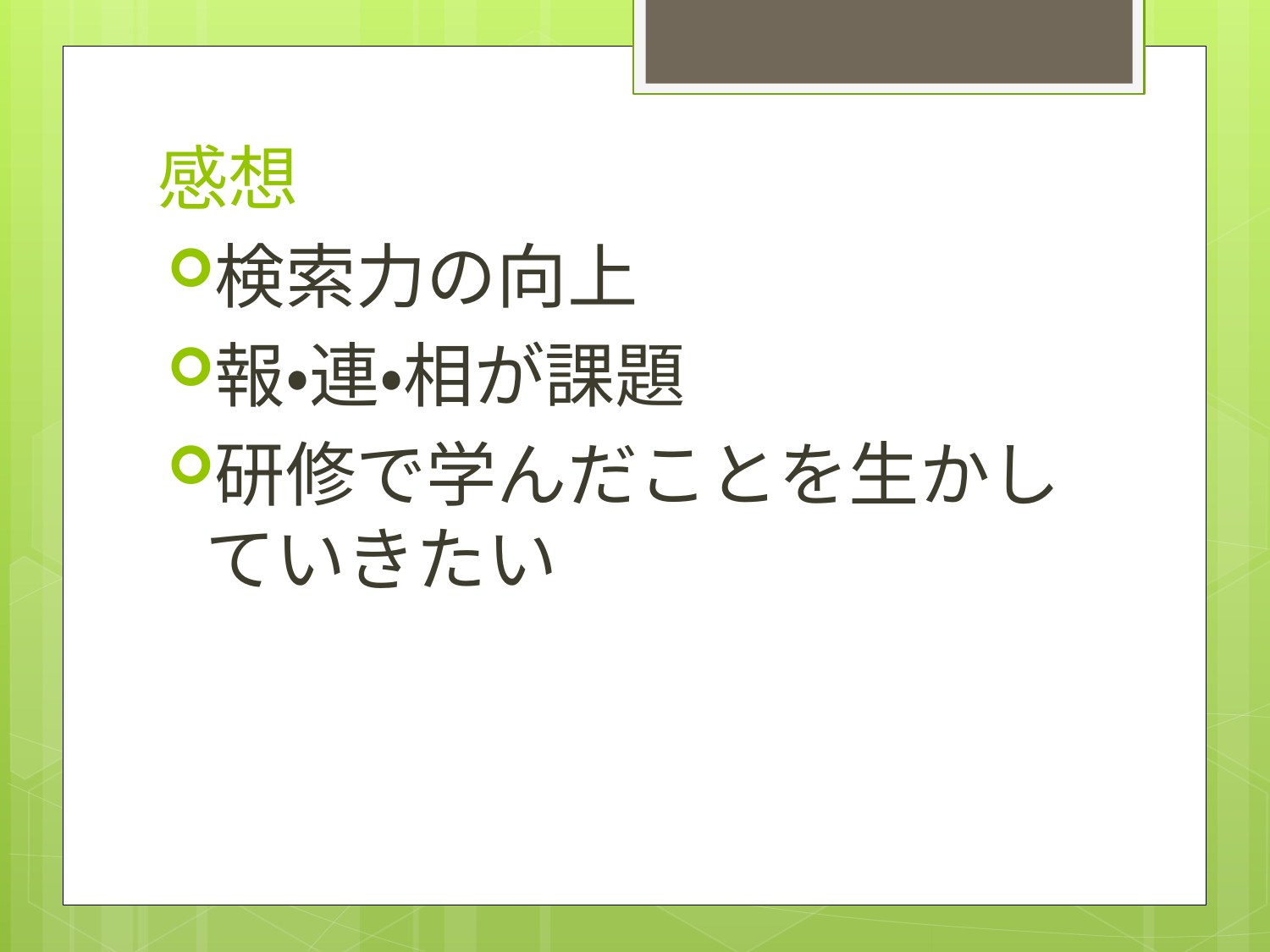

# 感想
検索力の向上
報・連・相が課題
研修で学んだことを生かしていきたい